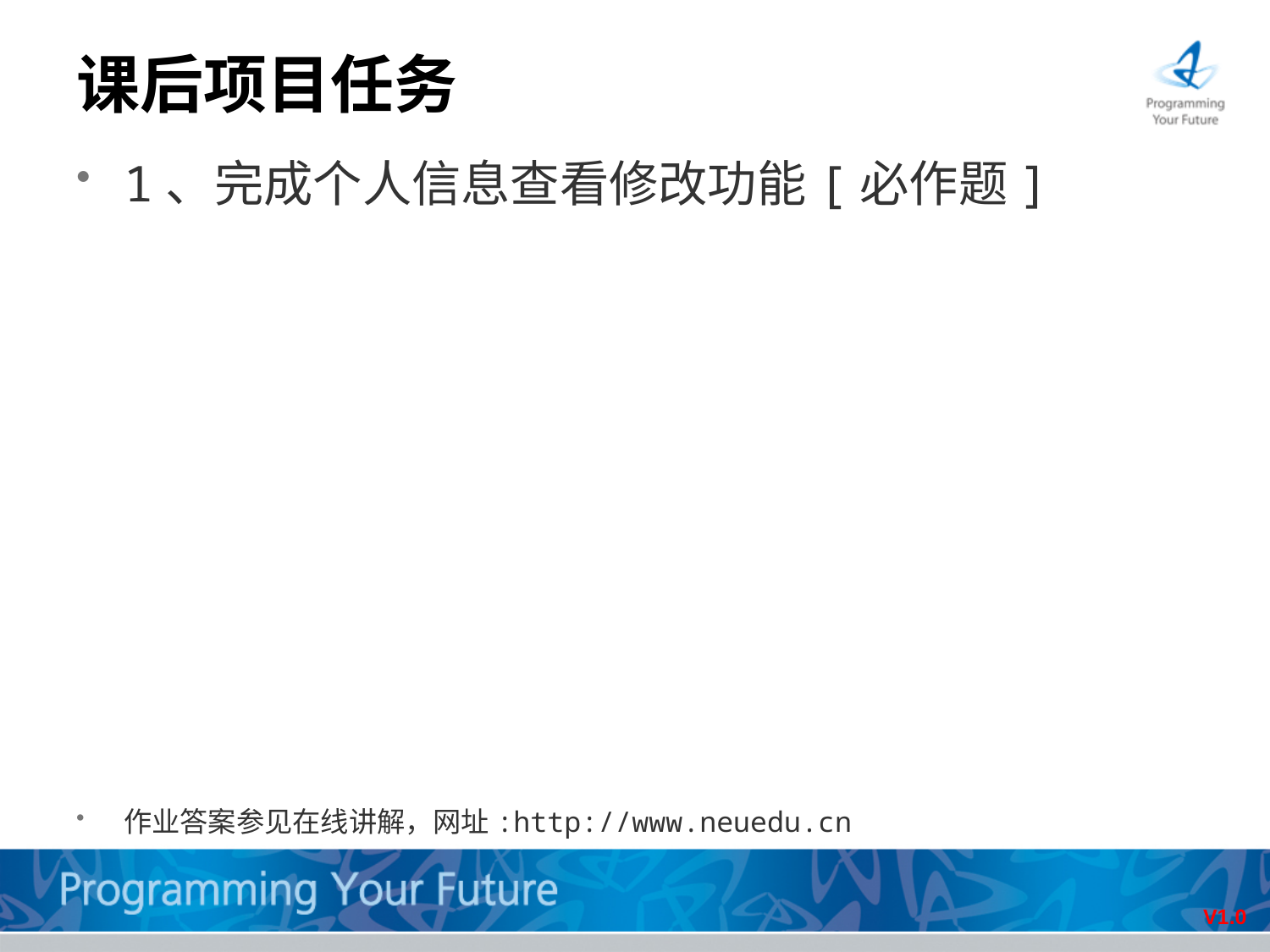

# 课后项目任务
1、完成个人信息查看修改功能[必作题]

作业答案参见在线讲解，网址:http://www.neuedu.cn